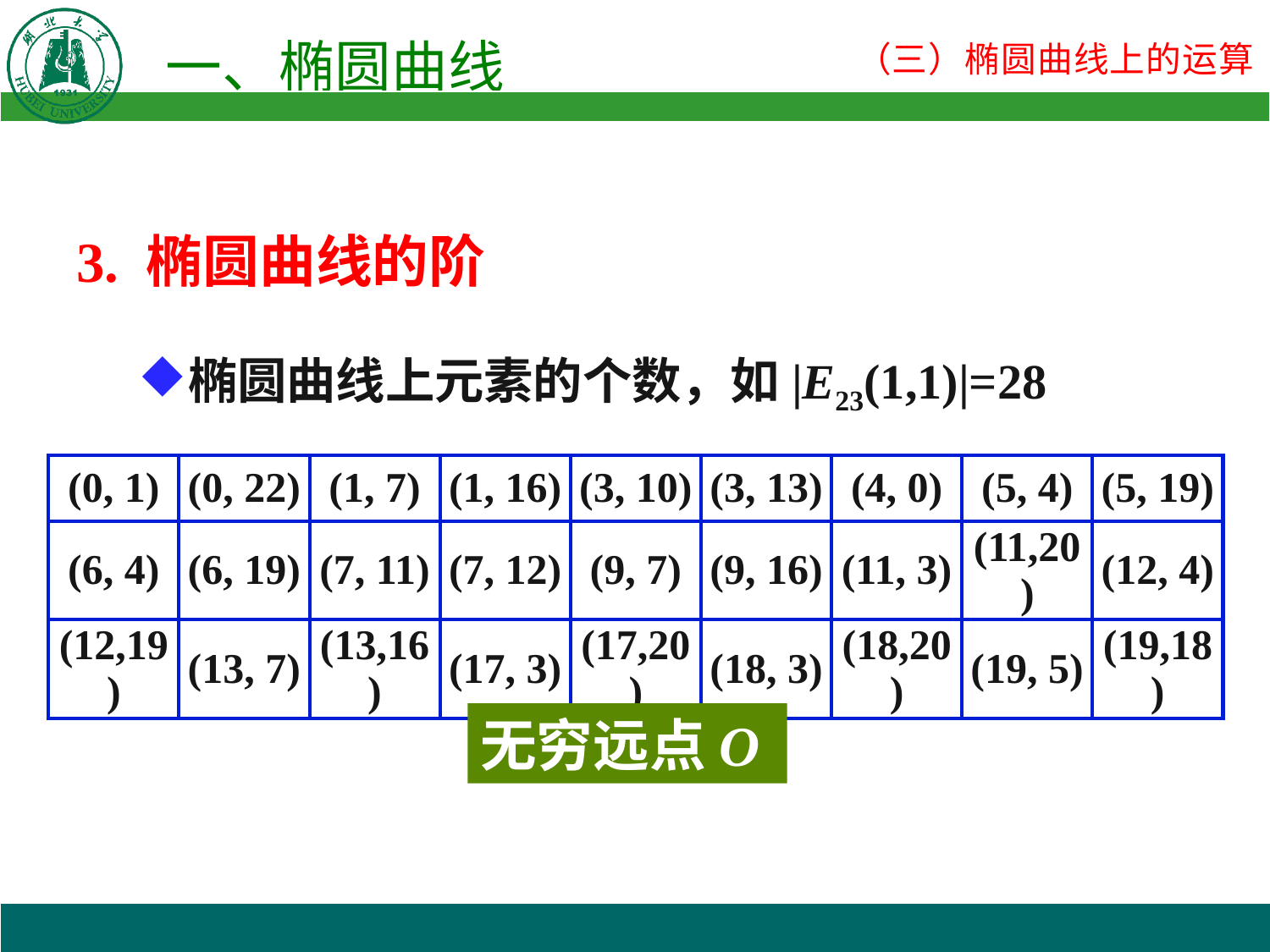

3. 椭圆曲线的阶
椭圆曲线上元素的个数，如|E23(1,1)|=28

| (0, 1) | (0, 22) | (1, 7) | (1, 16) | (3, 10) | (3, 13) | (4, 0) | (5, 4) | (5, 19) |
| --- | --- | --- | --- | --- | --- | --- | --- | --- |
| (6, 4) | (6, 19) | (7, 11) | (7, 12) | (9, 7) | (9, 16) | (11, 3) | (11,20) | (12, 4) |
| (12,19) | (13, 7) | (13,16) | (17, 3) | (17,20) | (18, 3) | (18,20) | (19, 5) | (19,18) |
无穷远点O